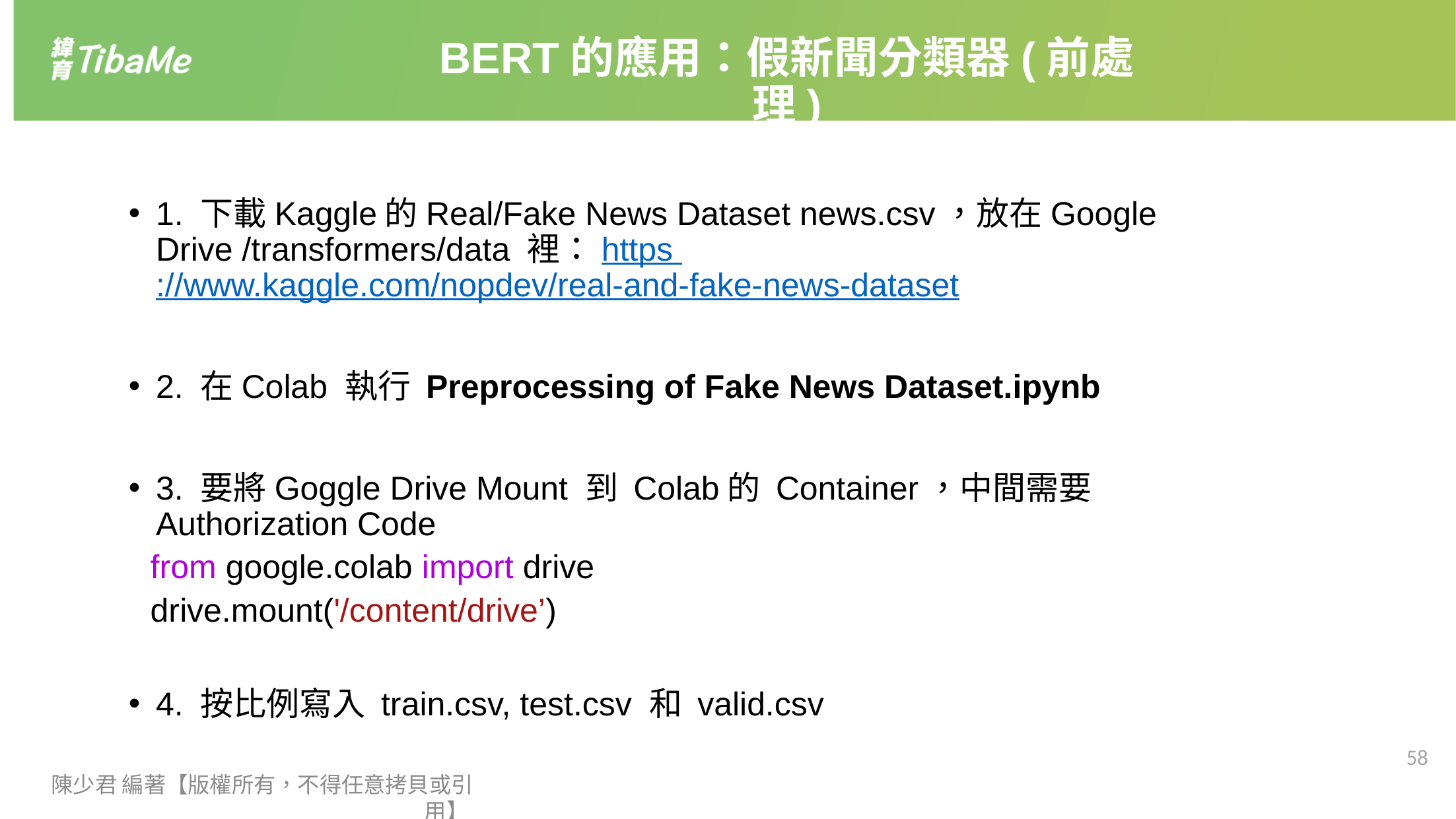

BERT的應用：假新聞分類器(前處理)
1. 下載Kaggle的Real/Fake News Dataset news.csv，放在Google Drive /transformers/data 裡：https ://www.kaggle.com/nopdev/real-and-fake-news-dataset

2. 在Colab 執行 Preprocessing of Fake News Dataset.ipynb

3. 要將Goggle Drive Mount 到 Colab的 Container，中間需要Authorization Code
from google.colab import drive
drive.mount('/content/drive’)

4. 按比例寫入 train.csv, test.csv 和 valid.csv